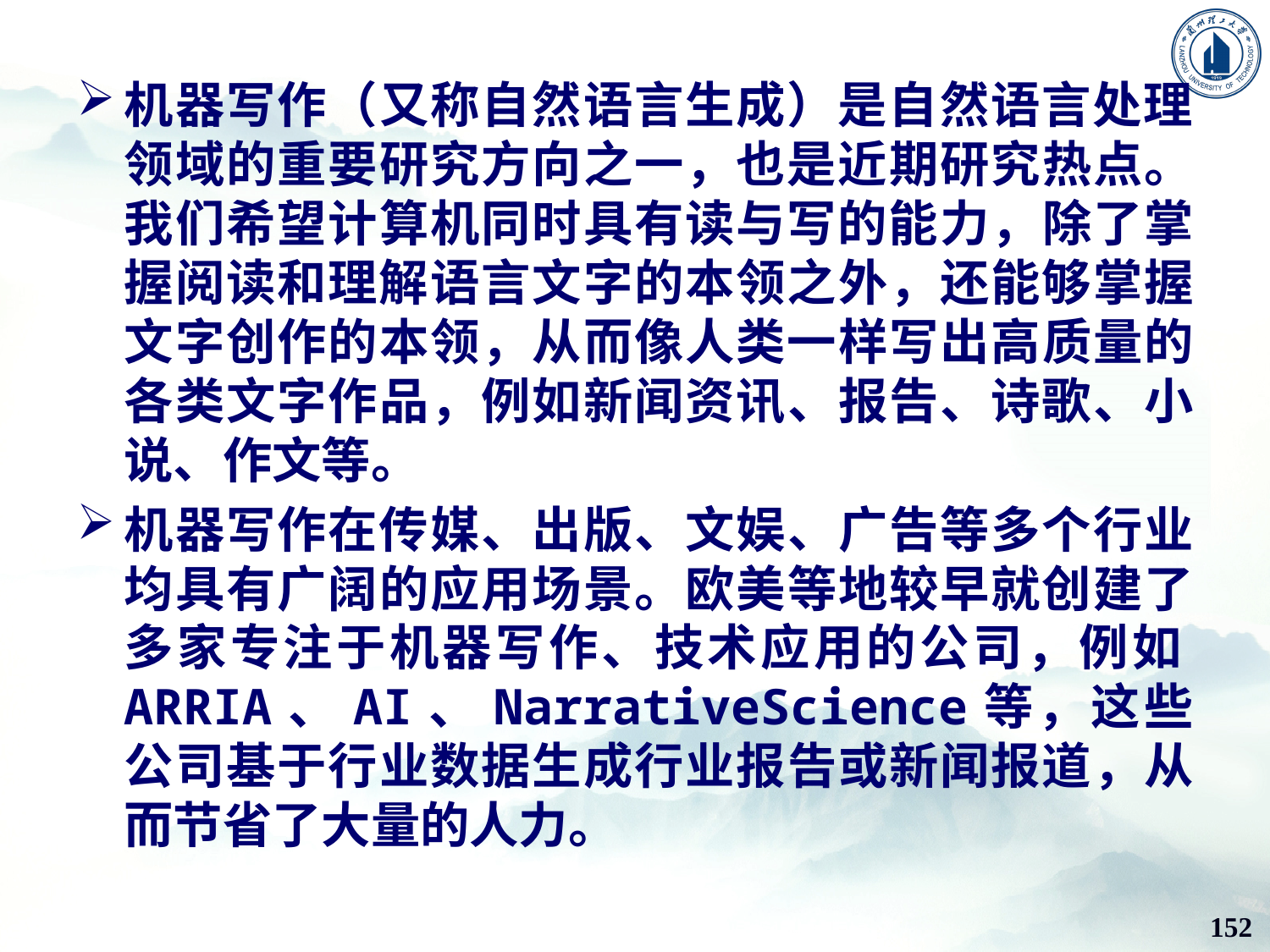

机器写作（又称自然语言生成）是自然语言处理领域的重要研究方向之一，也是近期研究热点。我们希望计算机同时具有读与写的能力，除了掌握阅读和理解语言文字的本领之外，还能够掌握文字创作的本领，从而像人类一样写出高质量的各类文字作品，例如新闻资讯、报告、诗歌、小说、作文等。
机器写作在传媒、出版、文娱、广告等多个行业均具有广阔的应用场景。欧美等地较早就创建了多家专注于机器写作、技术应用的公司，例如ARRIA、AI、NarrativeScience等，这些公司基于行业数据生成行业报告或新闻报道，从而节省了大量的人力。
152